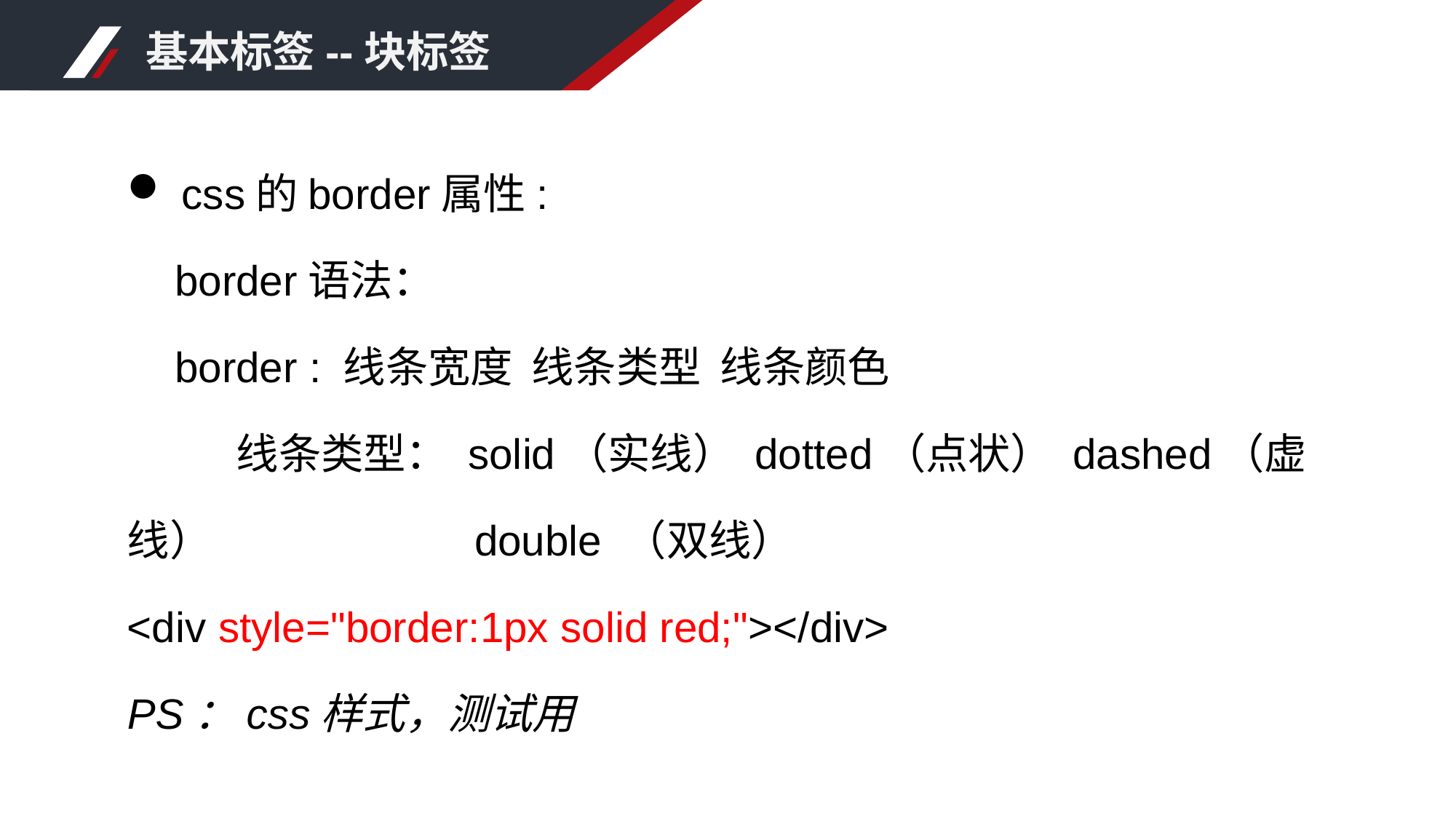

基本标签--块标签
 css的border属性:
    border语法：
    border : 线条宽度  线条类型  线条颜色
	线条类型： solid（实线） dotted（点状） dashed（虚线） 			 double （双线）
<div style="border:1px solid red;"></div>
PS：css样式，测试用